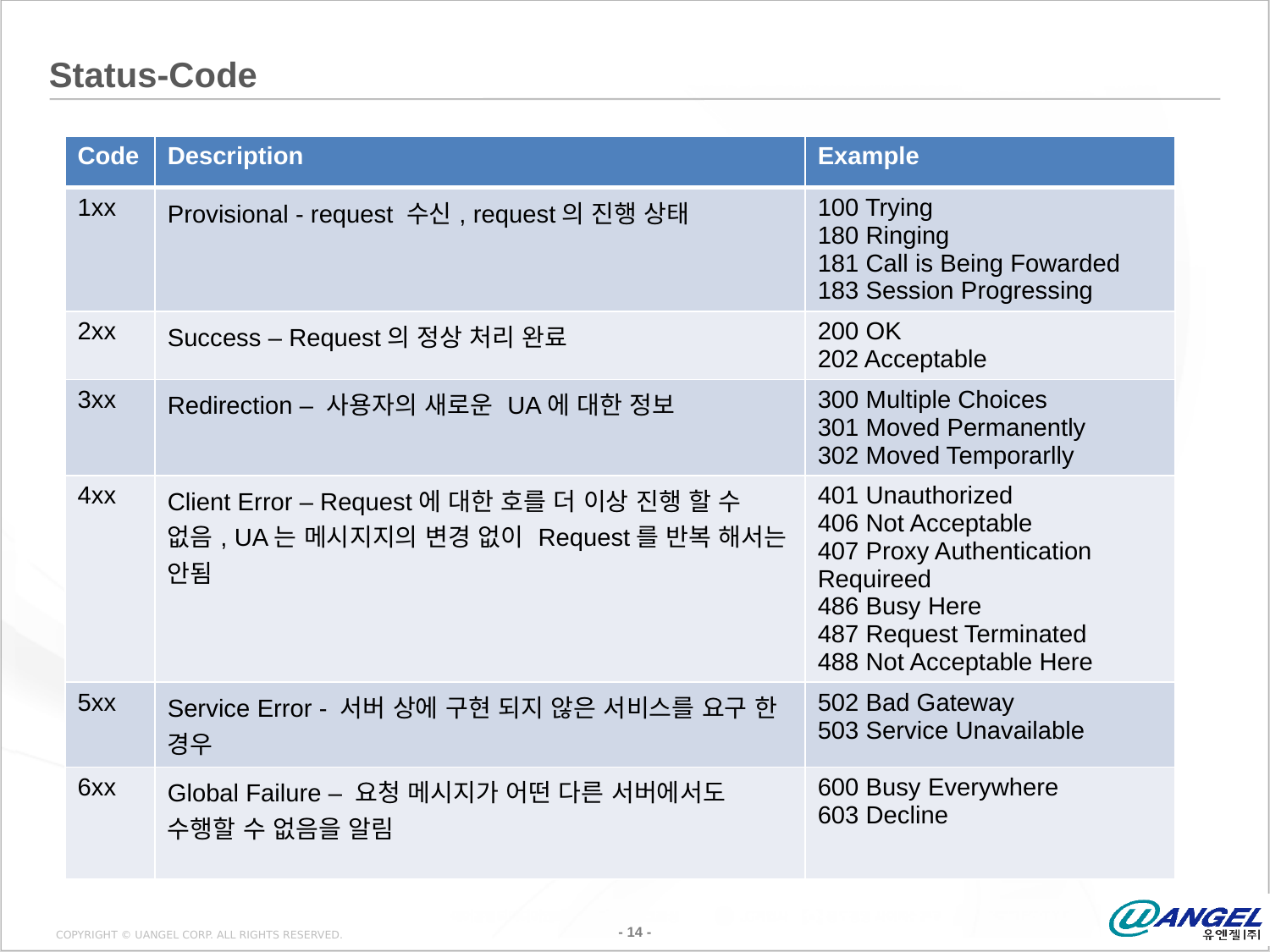

# Status-Code
| Code | Description | Example |
| --- | --- | --- |
| 1xx | Provisional - request 수신, request의 진행 상태 | 100 Trying 180 Ringing 181 Call is Being Fowarded 183 Session Progressing |
| 2xx | Success – Request의 정상 처리 완료 | 200 OK 202 Acceptable |
| 3xx | Redirection – 사용자의 새로운 UA에 대한 정보 | 300 Multiple Choices 301 Moved Permanently 302 Moved Temporarlly |
| 4xx | Client Error – Request에 대한 호를 더 이상 진행 할 수 없음, UA는 메시지지의 변경 없이 Request를 반복 해서는 안됨 | 401 Unauthorized 406 Not Acceptable 407 Proxy Authentication Requireed 486 Busy Here 487 Request Terminated 488 Not Acceptable Here |
| 5xx | Service Error - 서버 상에 구현 되지 않은 서비스를 요구 한 경우 | 502 Bad Gateway 503 Service Unavailable |
| 6xx | Global Failure – 요청 메시지가 어떤 다른 서버에서도 수행할 수 없음을 알림 | 600 Busy Everywhere 603 Decline |